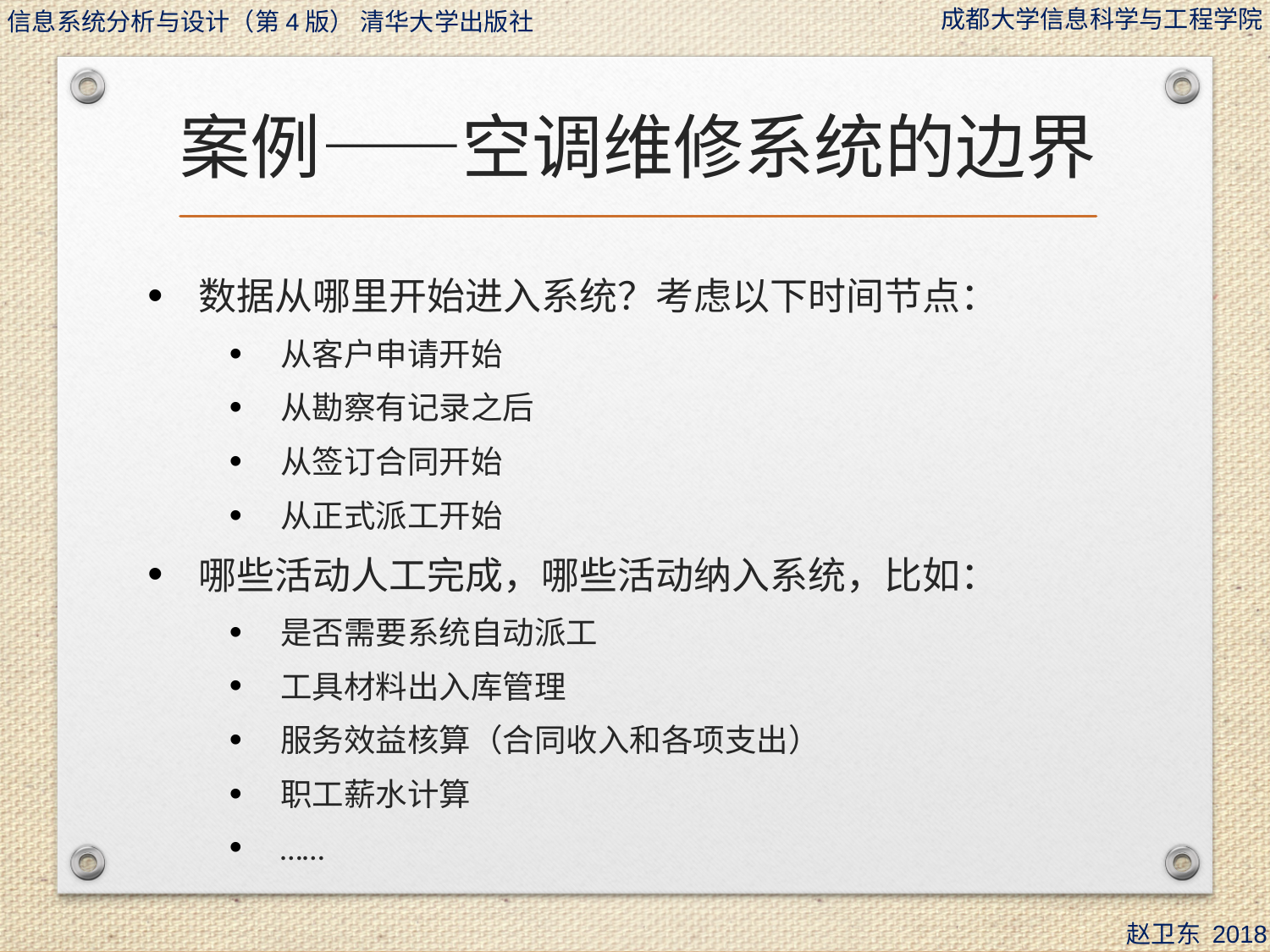

# 案例——空调维修系统的边界
数据从哪里开始进入系统？考虑以下时间节点：
从客户申请开始
从勘察有记录之后
从签订合同开始
从正式派工开始
哪些活动人工完成，哪些活动纳入系统，比如：
是否需要系统自动派工
工具材料出入库管理
服务效益核算（合同收入和各项支出）
职工薪水计算
……